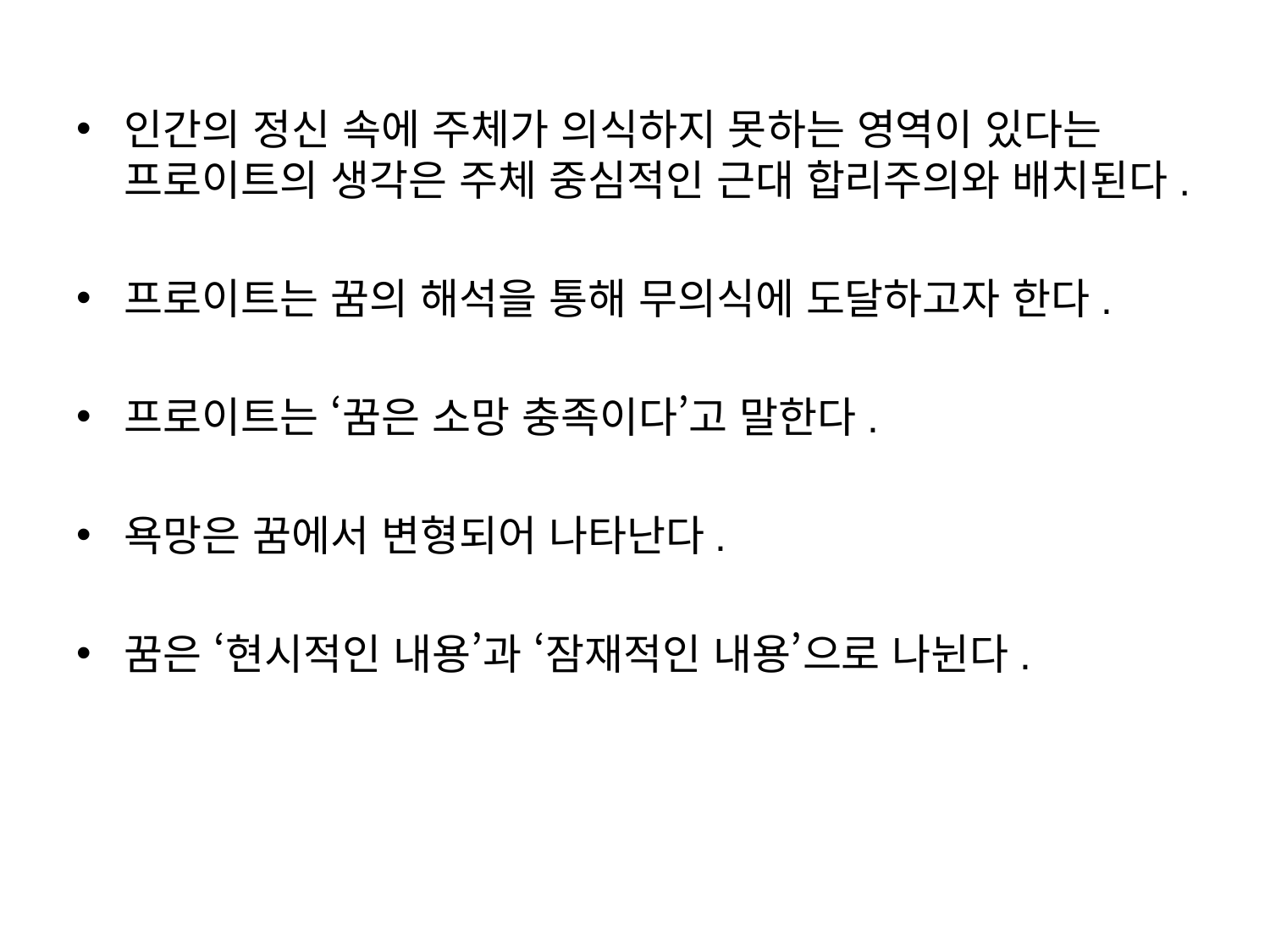

인간의 정신 속에 주체가 의식하지 못하는 영역이 있다는 프로이트의 생각은 주체 중심적인 근대 합리주의와 배치된다.

프로이트는 꿈의 해석을 통해 무의식에 도달하고자 한다.

프로이트는 ‘꿈은 소망 충족이다’고 말한다.

욕망은 꿈에서 변형되어 나타난다.

꿈은 ‘현시적인 내용’과 ‘잠재적인 내용’으로 나뉜다.